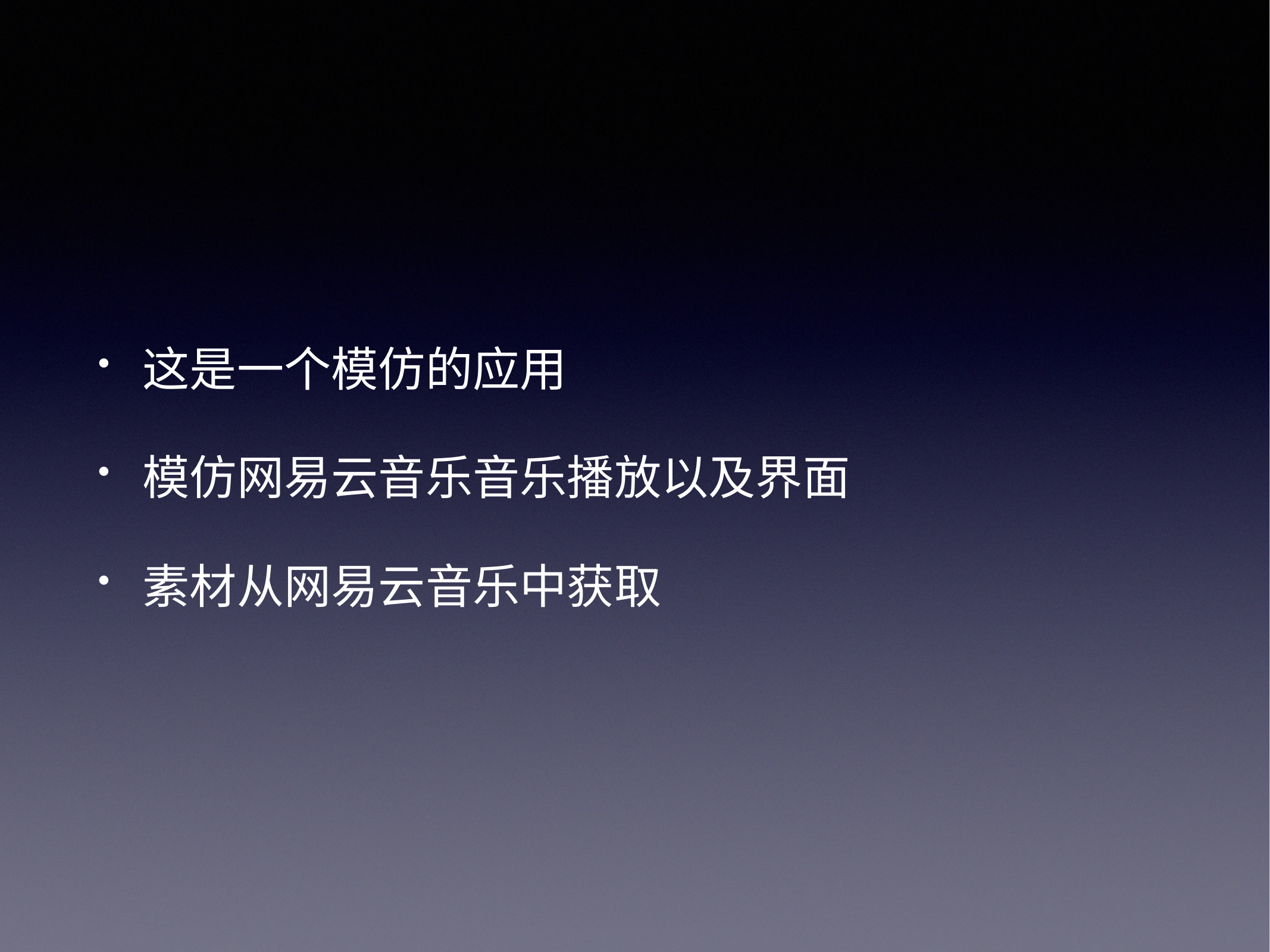

这是一个模仿的应用
模仿网易云音乐音乐播放以及界面
素材从网易云音乐中获取